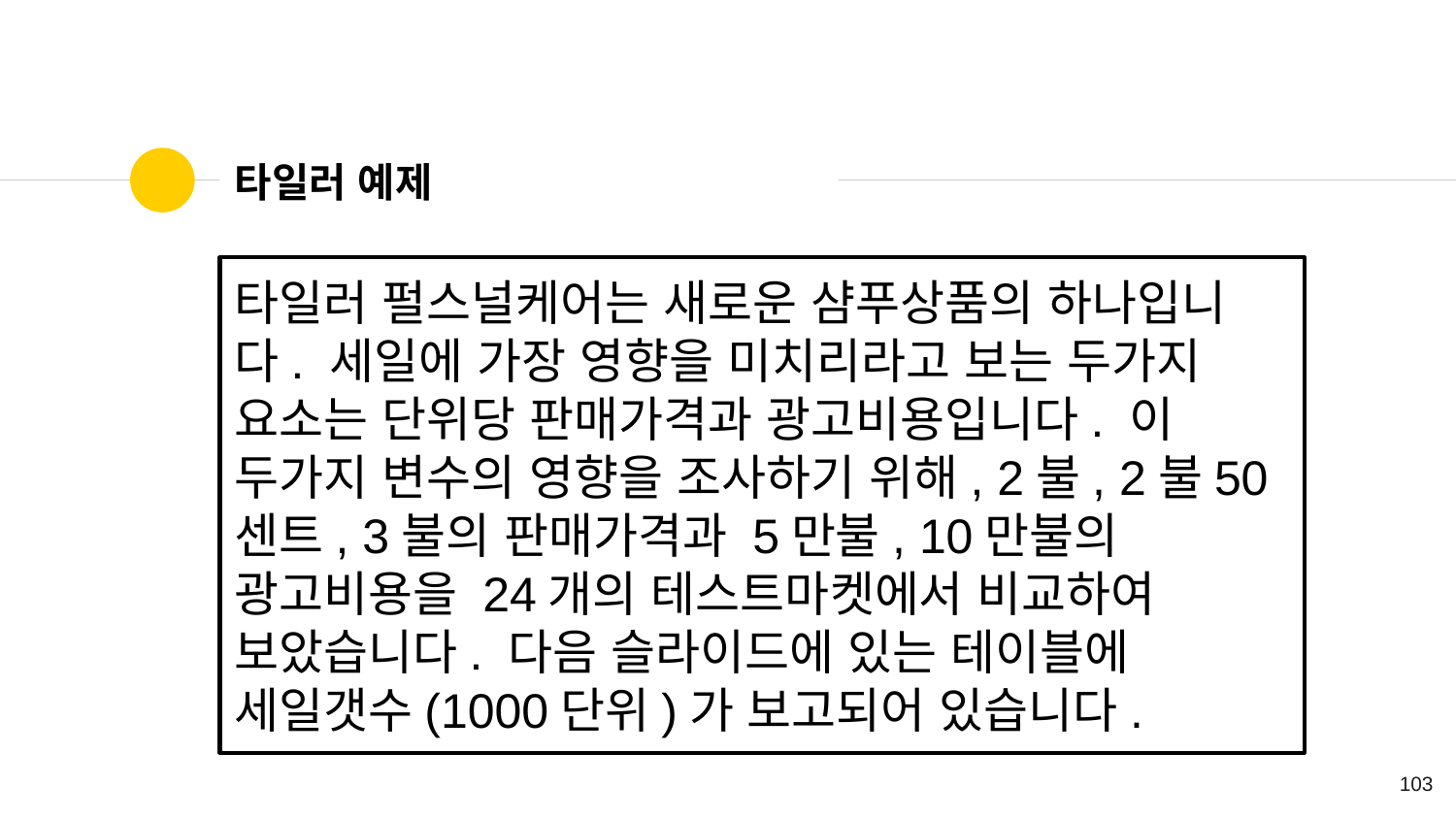

# 타일러 예제
타일러 펄스널케어는 새로운 샴푸상품의 하나입니다. 세일에 가장 영향을 미치리라고 보는 두가지 요소는 단위당 판매가격과 광고비용입니다. 이 두가지 변수의 영향을 조사하기 위해, 2불, 2불50센트, 3불의 판매가격과 5만불, 10만불의 광고비용을 24개의 테스트마켓에서 비교하여 보았습니다. 다음 슬라이드에 있는 테이블에 세일갯수(1000단위)가 보고되어 있습니다.
103